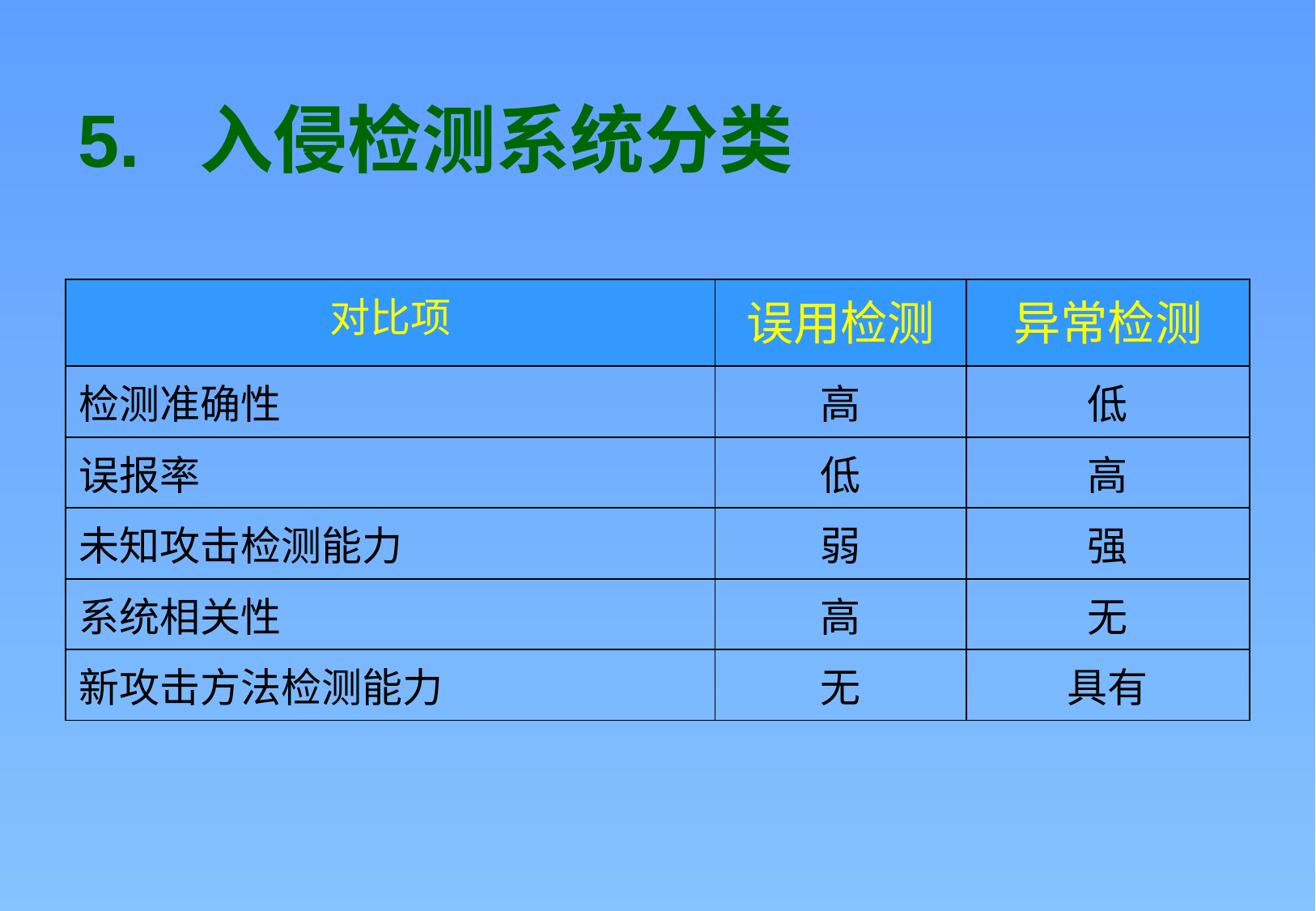

# 5.	入侵检测系统分类
| 对比项 | 误用检测 | 异常检测 |
| --- | --- | --- |
| 检测准确性 | 高 | 低 |
| 误报率 | 低 | 高 |
| 未知攻击检测能力 | 弱 | 强 |
| 系统相关性 | 高 | 无 |
| 新攻击方法检测能力 | 无 | 具有 |